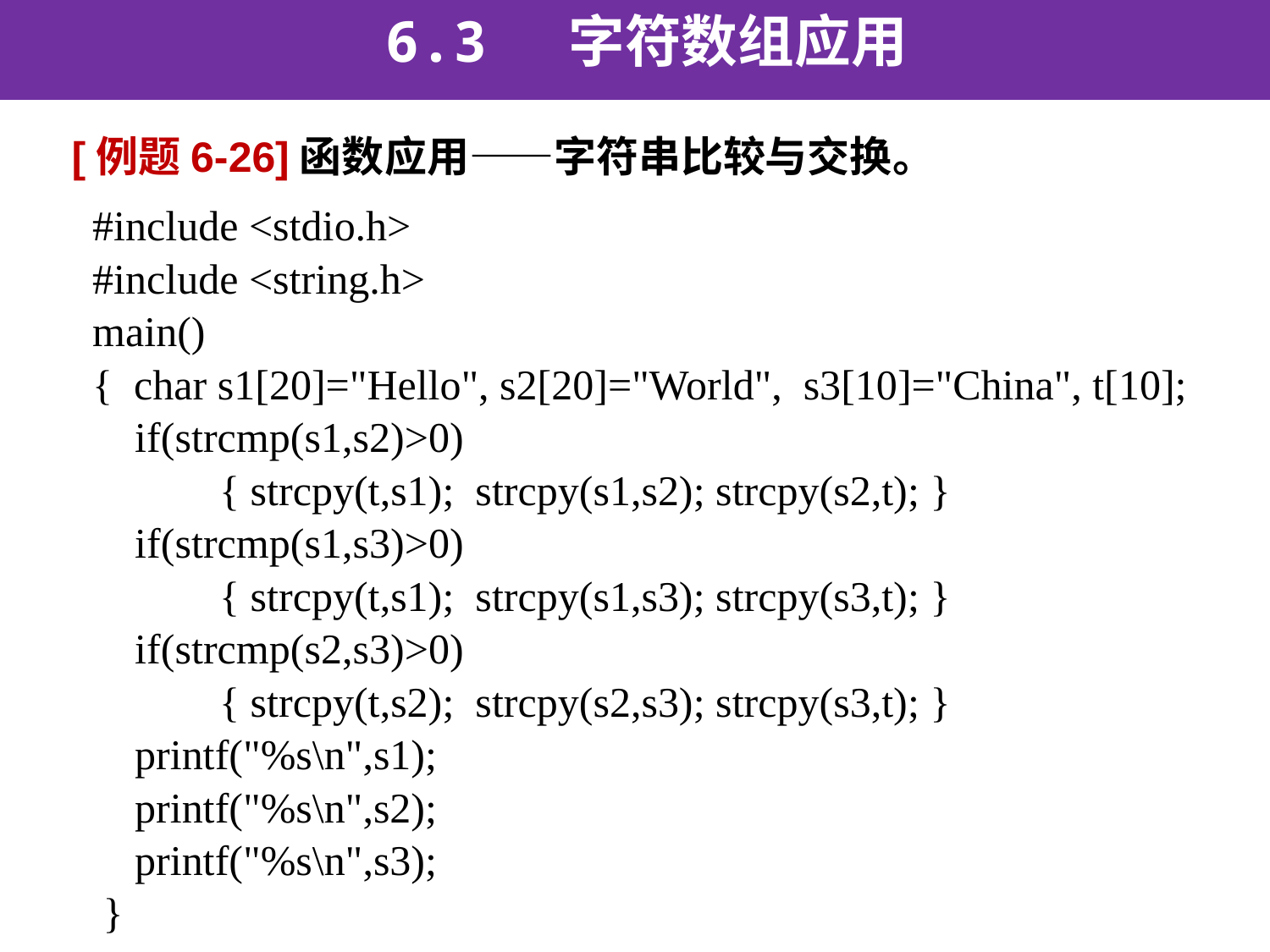

6.3  字符数组应用
[例题6-26]函数应用——字符串比较与交换。
#include <stdio.h>
#include <string.h>
main()
{  char s1[20]="Hello", s2[20]="World",  s3[10]="China", t[10];
    if(strcmp(s1,s2)>0)
	{ strcpy(t,s1);  strcpy(s1,s2); strcpy(s2,t); }
    if(strcmp(s1,s3)>0)
	{ strcpy(t,s1);  strcpy(s1,s3); strcpy(s3,t); }
    if(strcmp(s2,s3)>0)
	{ strcpy(t,s2);  strcpy(s2,s3); strcpy(s3,t); }
    printf("%s\n",s1);
    printf("%s\n",s2);
    printf("%s\n",s3);
 }